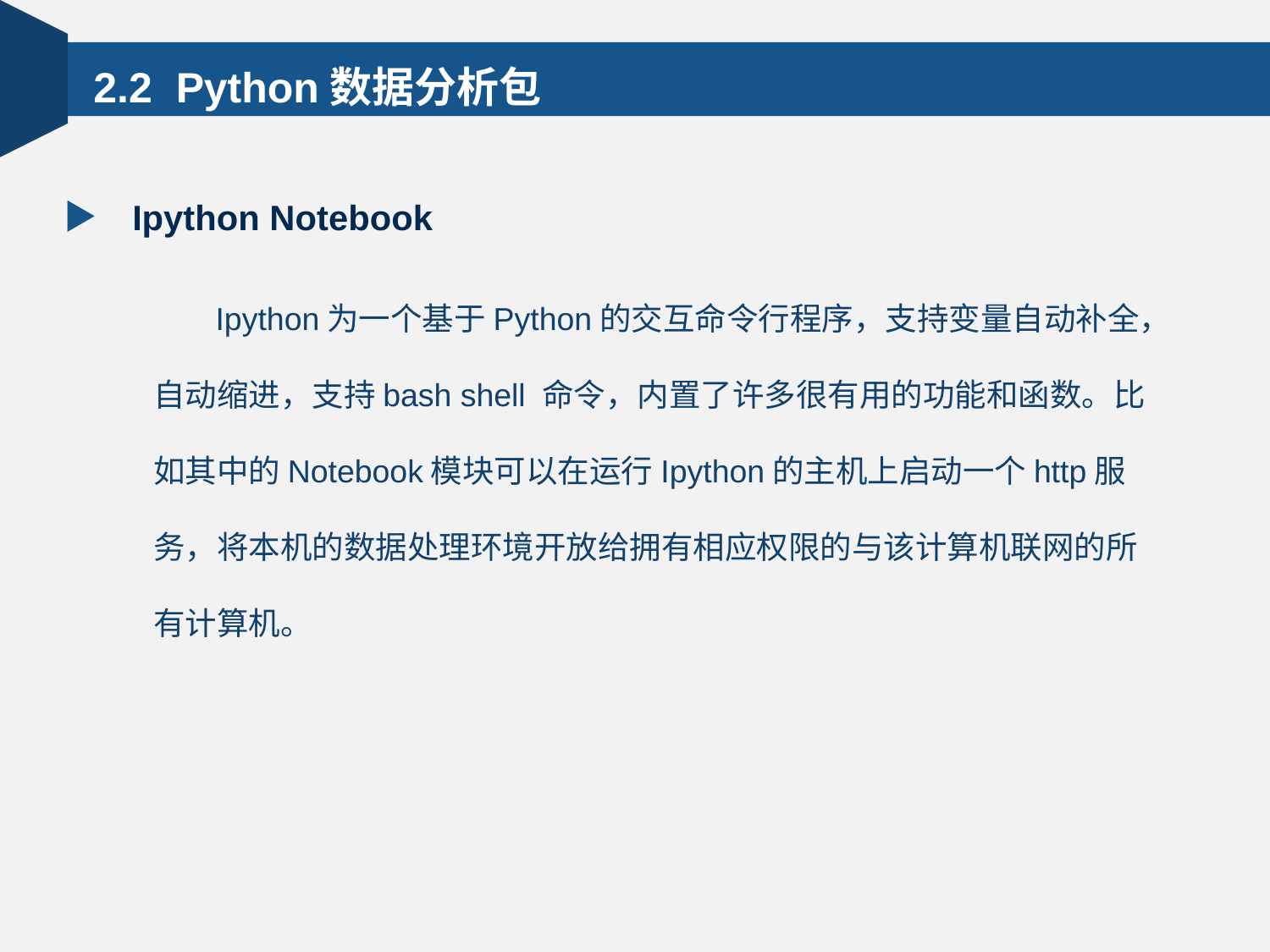

2.2  Python数据分析包

Ipython Notebook

       Ipython为一个基于Python的交互命令行程序，支持变量自动补全，自动缩进，支持bash shell 命令，内置了许多很有用的功能和函数。比如其中的Notebook模块可以在运行Ipython的主机上启动一个http服务，将本机的数据处理环境开放给拥有相应权限的与该计算机联网的所有计算机。